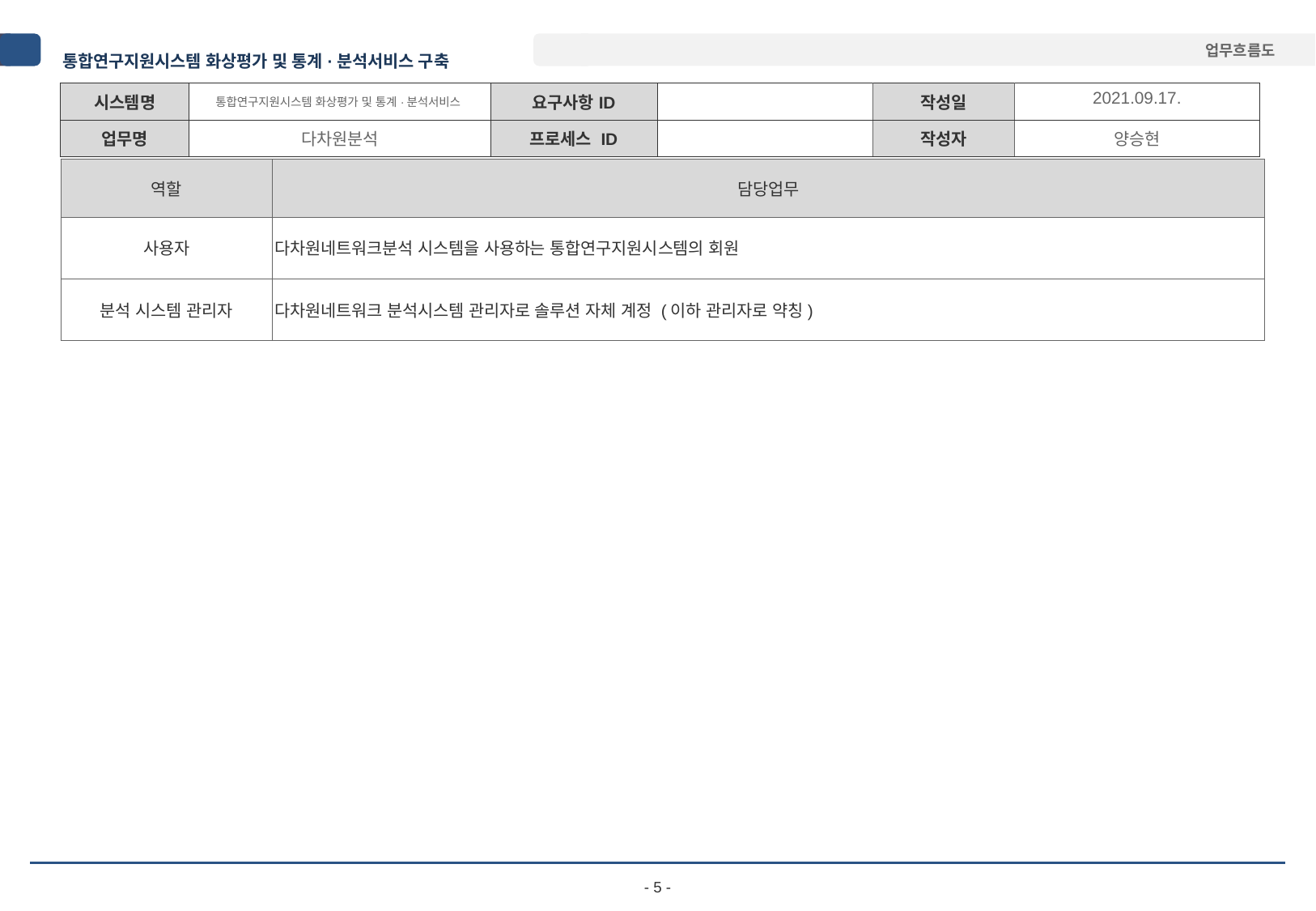

| 시스템명 | 통합연구지원시스템 화상평가 및 통계·분석서비스 | 요구사항ID |  | 작성일 | 2021.09.17. |
| --- | --- | --- | --- | --- | --- |
| 업무명 | 다차원분석 | 프로세스 ID |  | 작성자 | 양승현 |
| 역할 | 담당업무 |
| --- | --- |
| 사용자 | 다차원네트워크분석 시스템을 사용하는 통합연구지원시스템의 회원 |
| 분석 시스템 관리자 | 다차원네트워크 분석시스템 관리자로 솔루션 자체 계정 (이하 관리자로 약칭) |